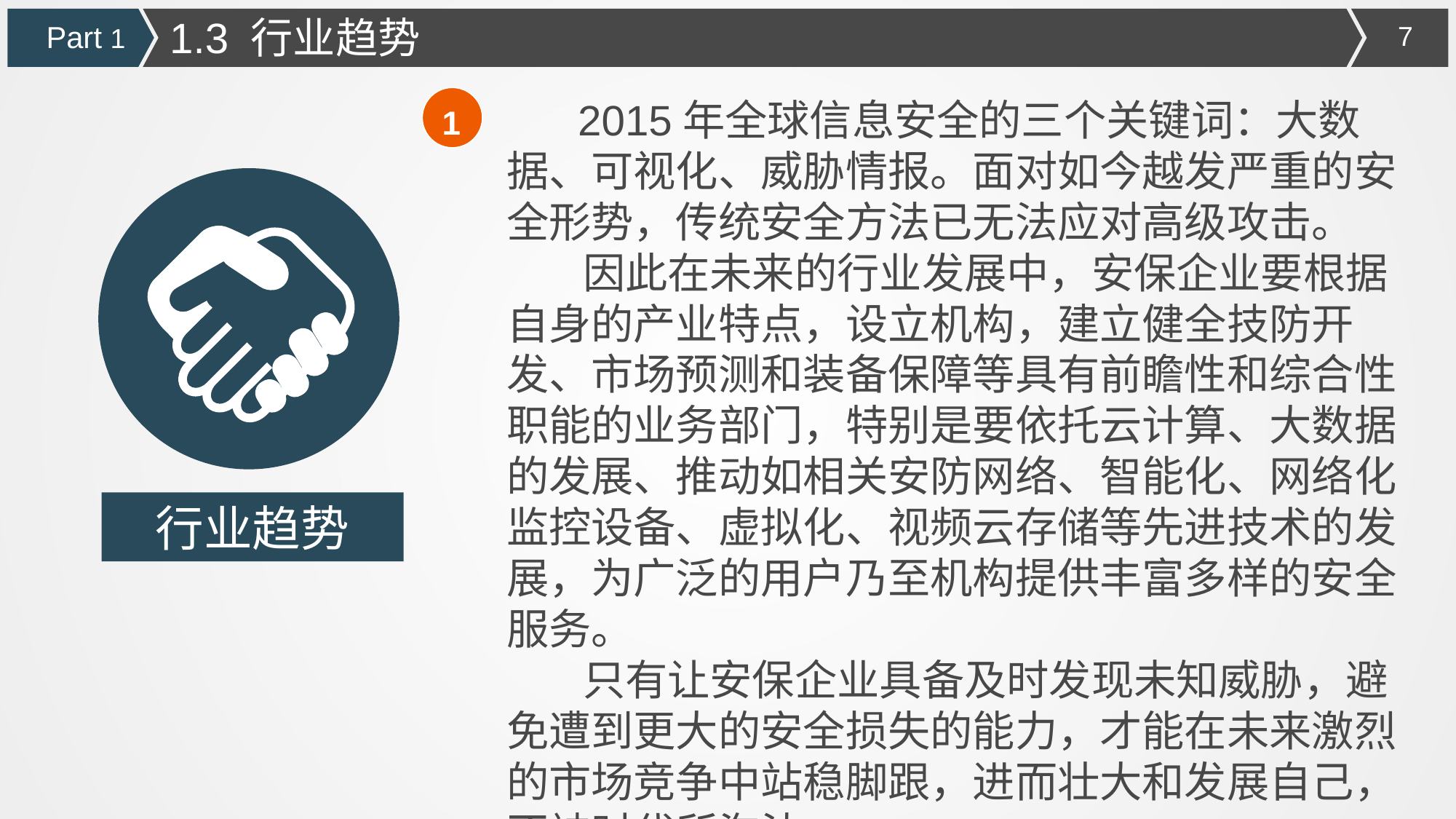

1.3 行业趋势
Part 1
1
       2015年全球信息安全的三个关键词：大数据、可视化、威胁情报。面对如今越发严重的安全形势，传统安全方法已无法应对高级攻击。
       因此在未来的行业发展中，安保企业要根据自身的产业特点，设立机构，建立健全技防开发、市场预测和装备保障等具有前瞻性和综合性职能的业务部门，特别是要依托云计算、大数据的发展、推动如相关安防网络、智能化、网络化监控设备、虚拟化、视频云存储等先进技术的发展，为广泛的用户乃至机构提供丰富多样的安全服务。
       只有让安保企业具备及时发现未知威胁，避免遭到更大的安全损失的能力，才能在未来激烈的市场竞争中站稳脚跟，进而壮大和发展自己，不被时代所淘汰。

行业趋势